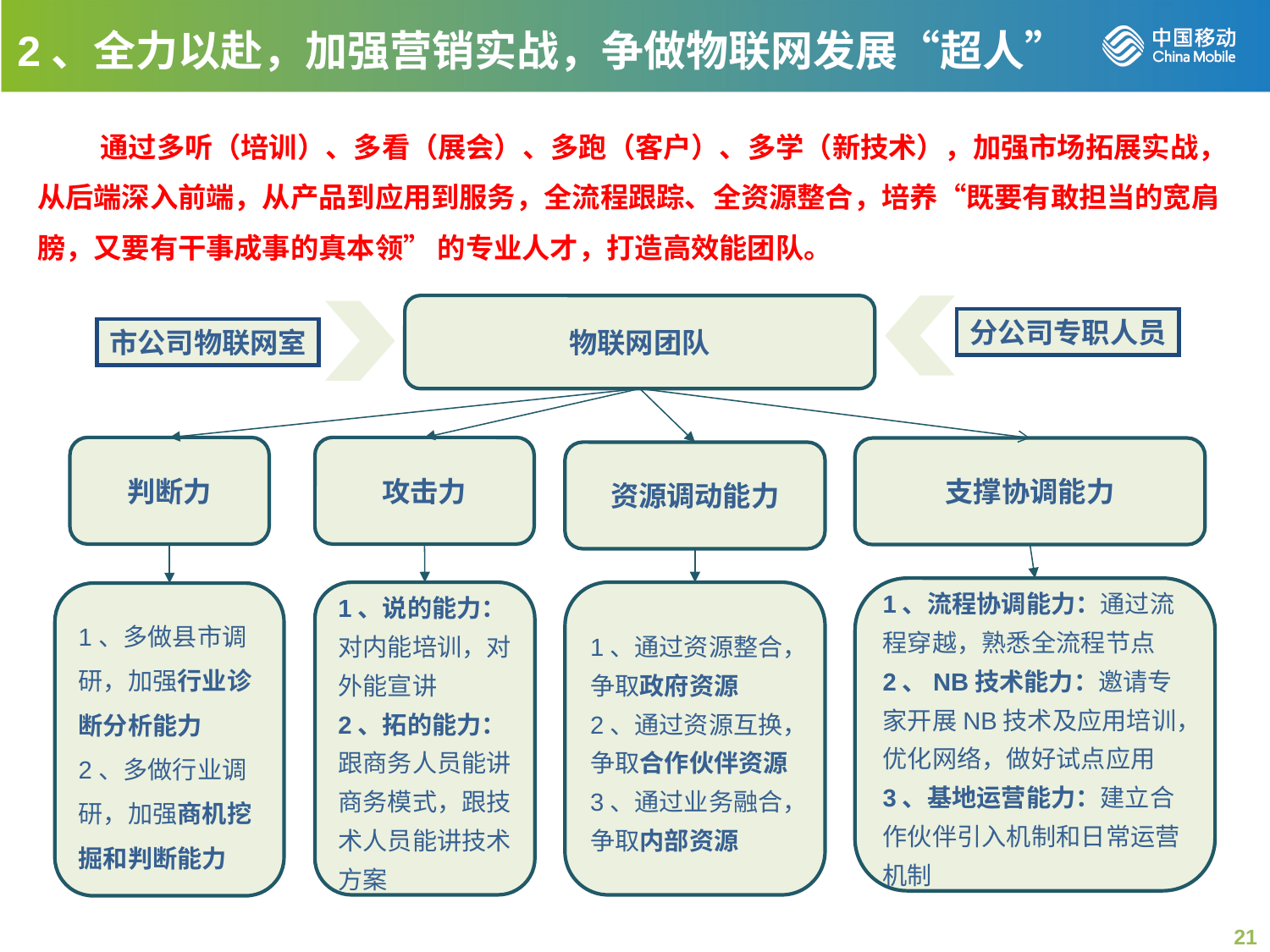

2、全力以赴，加强营销实战，争做物联网发展“超人”
   通过多听（培训）、多看（展会）、多跑（客户）、多学（新技术），加强市场拓展实战，从后端深入前端，从产品到应用到服务，全流程跟踪、全资源整合，培养“既要有敢担当的宽肩膀，又要有干事成事的真本领” 的专业人才，打造高效能团队。

物联网团队

分公司专职人员
市公司物联网室
判断力
攻击力
支撑协调能力
资源调动能力
1、流程协调能力：通过流程穿越，熟悉全流程节点
2、NB技术能力：邀请专家开展NB技术及应用培训，优化网络，做好试点应用
3、基地运营能力：建立合作伙伴引入机制和日常运营机制
1、说的能力：对内能培训，对外能宣讲
2、拓的能力：跟商务人员能讲商务模式，跟技术人员能讲技术方案
1、通过资源整合，争取政府资源
2、通过资源互换，争取合作伙伴资源
3、通过业务融合，争取内部资源
1、多做县市调研，加强行业诊断分析能力
2、多做行业调研，加强商机挖掘和判断能力